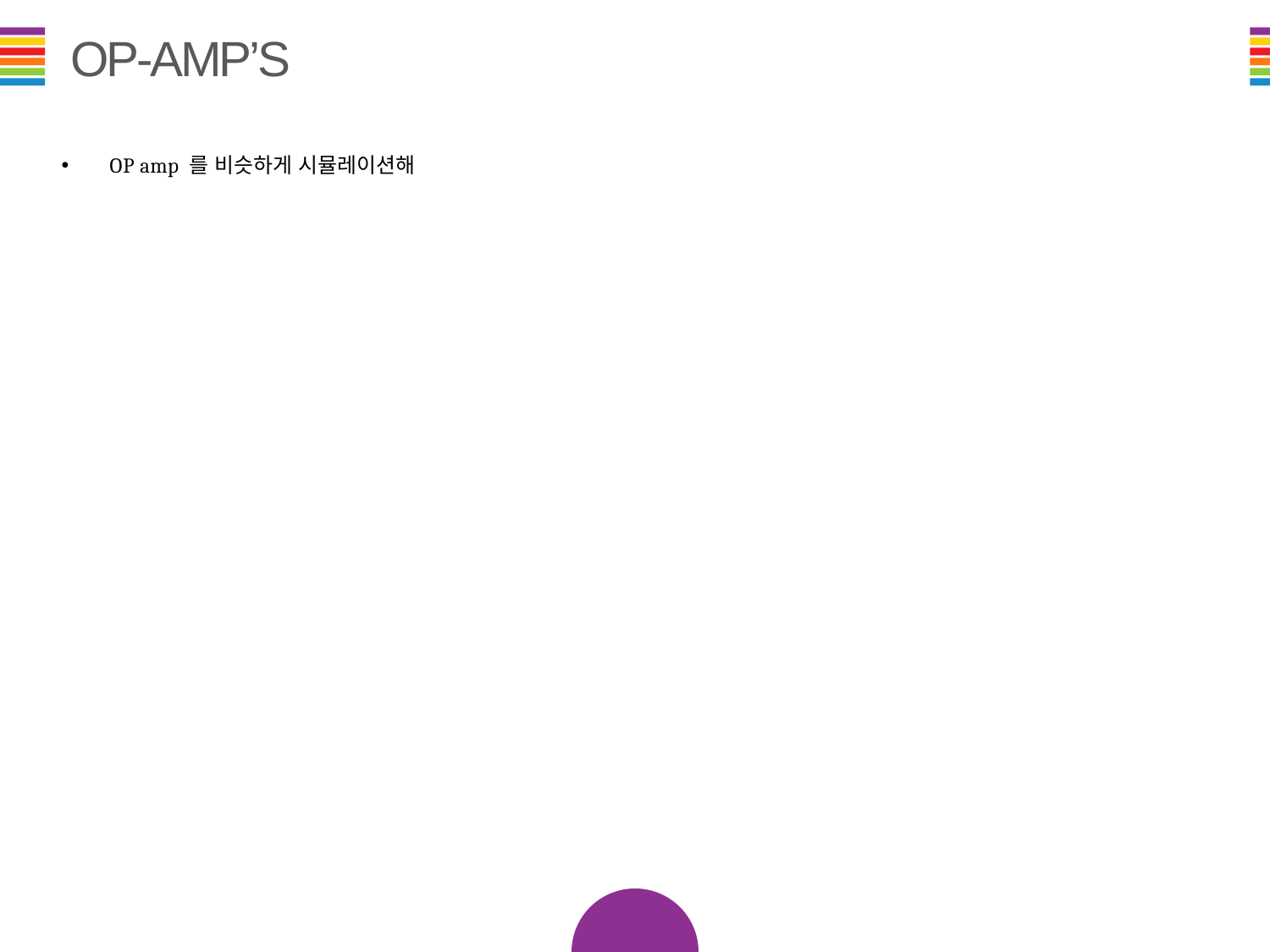

# OP-AMP’S

OP amp 를 비슷하게 시뮬레이션해